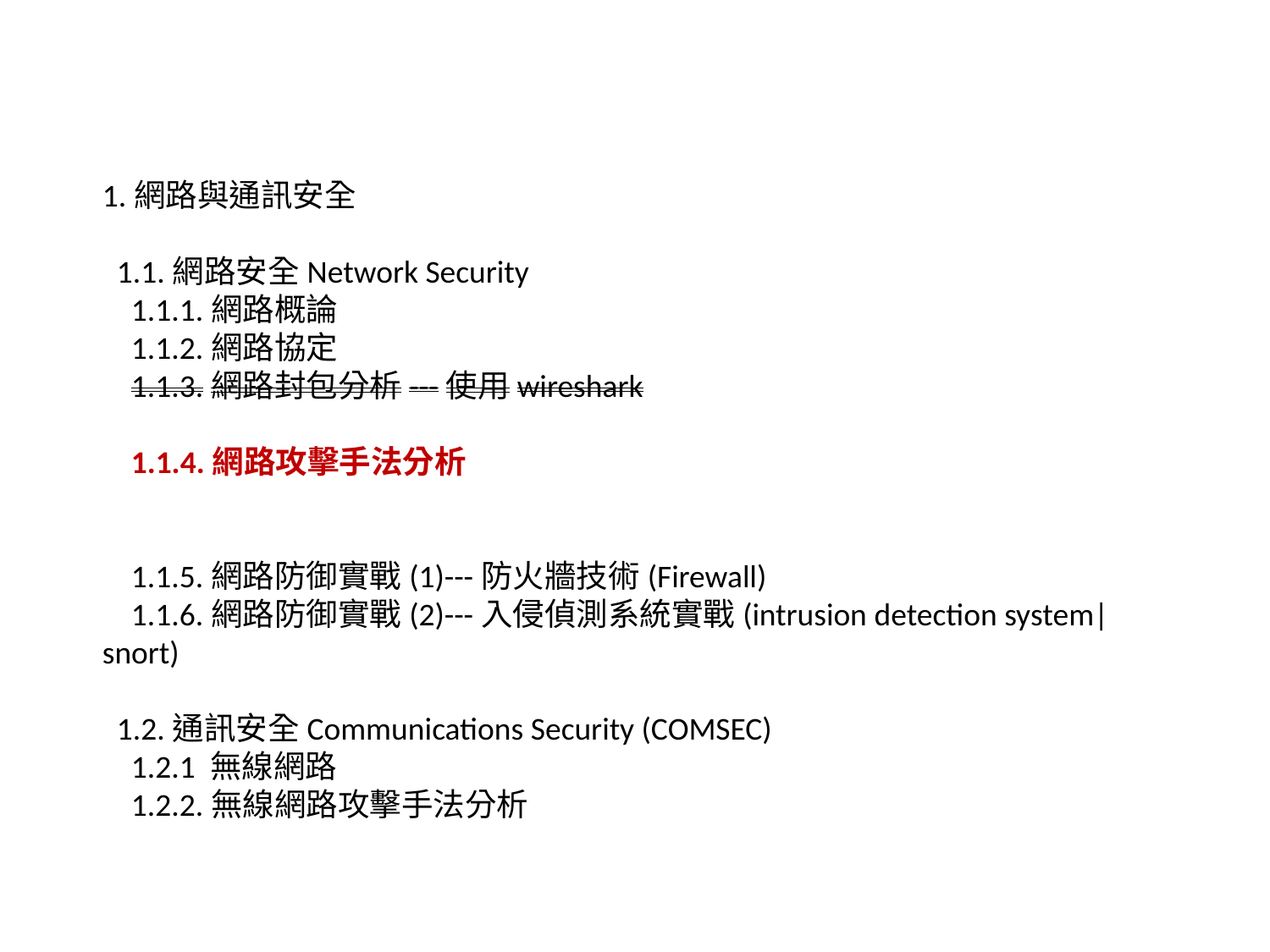

1.網路與通訊安全

  1.1.網路安全Network Security
    1.1.1.網路概論
    1.1.2.網路協定
    1.1.3.網路封包分析---使用wireshark

    1.1.4.網路攻擊手法分析

    1.1.5.網路防御實戰(1)---防火牆技術(Firewall)
    1.1.6.網路防御實戰(2)---入侵偵測系統實戰(intrusion detection system|snort)

  1.2.通訊安全Communications Security (COMSEC)
    1.2.1 無線網路
    1.2.2.無線網路攻擊手法分析